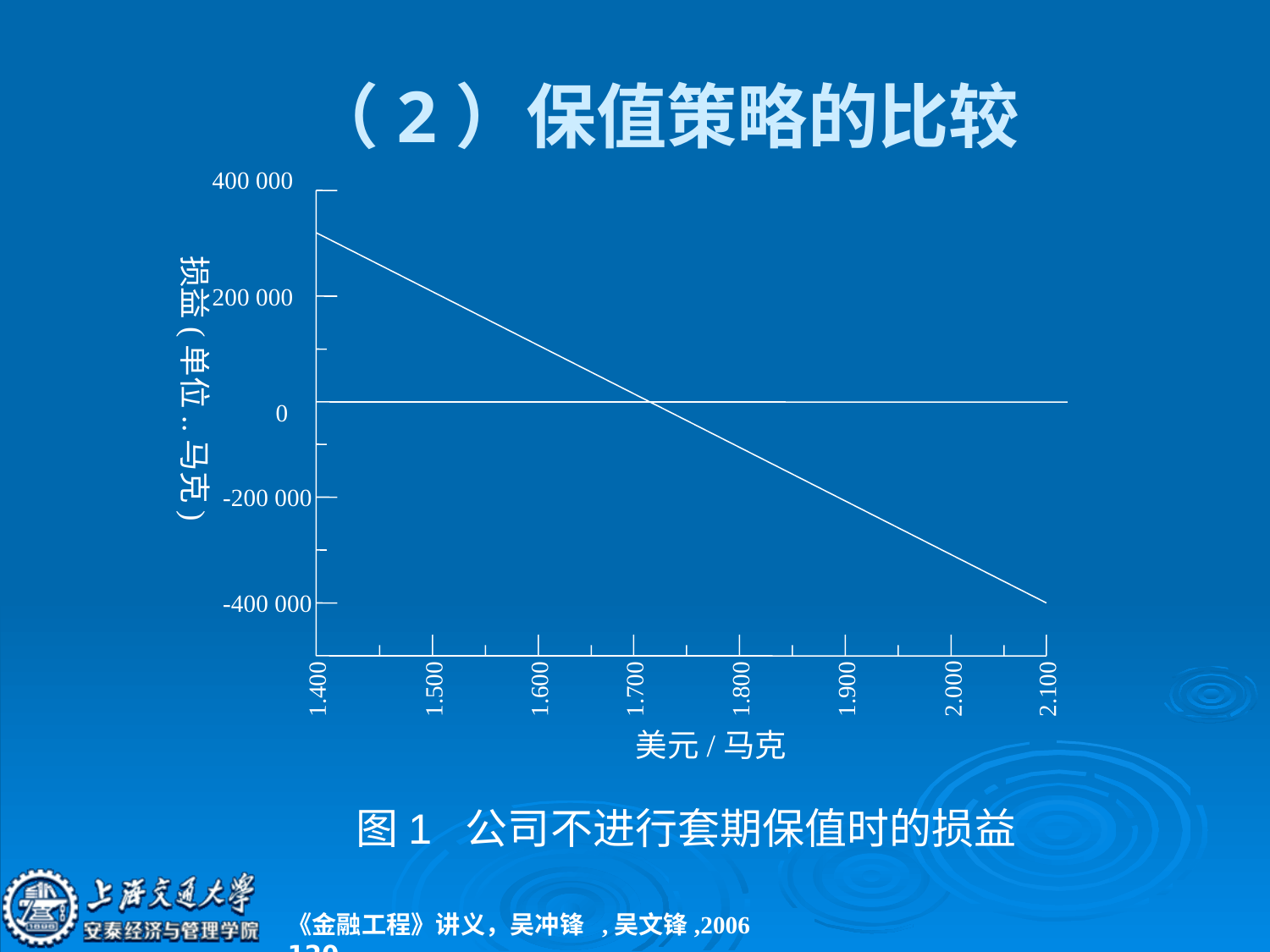

（2）保值策略的比较
400 000

损益(单位..马克)
200 000

0

-200 000

-400 000

1.500
1.600
2.100
2.000
1.700
1.800
1.400
1.900

美元/马克
图1  公司不进行套期保值时的损益